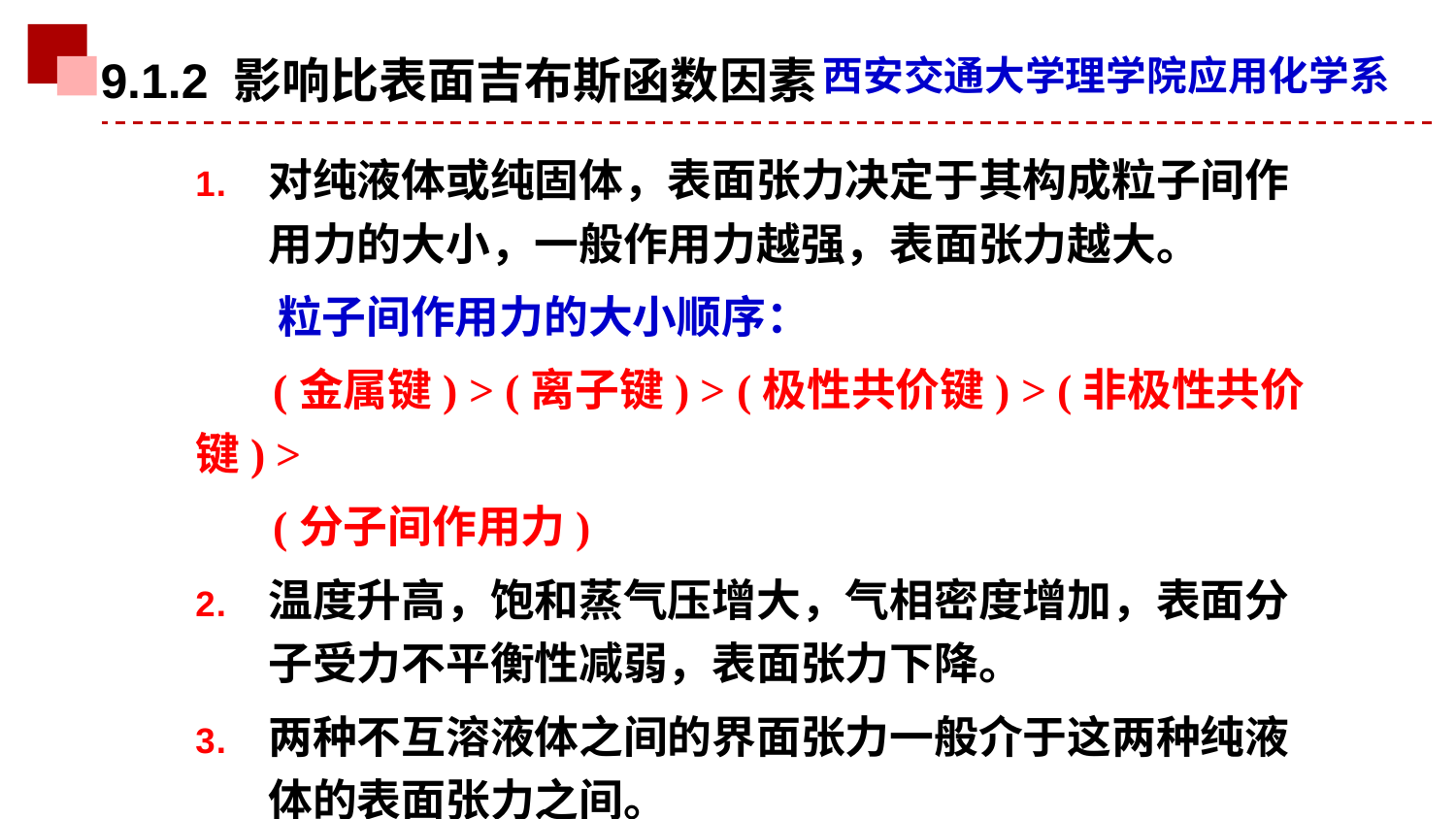

9.1.2 影响比表面吉布斯函数因素
对纯液体或纯固体，表面张力决定于其构成粒子间作用力的大小，一般作用力越强，表面张力越大。
       粒子间作用力的大小顺序：
       (金属键) > (离子键) > (极性共价键) > (非极性共价键) >
       (分子间作用力)
温度升高，饱和蒸气压增大，气相密度增加，表面分子受力不平衡性减弱，表面张力下降。
两种不互溶液体之间的界面张力一般介于这两种纯液体的表面张力之间。